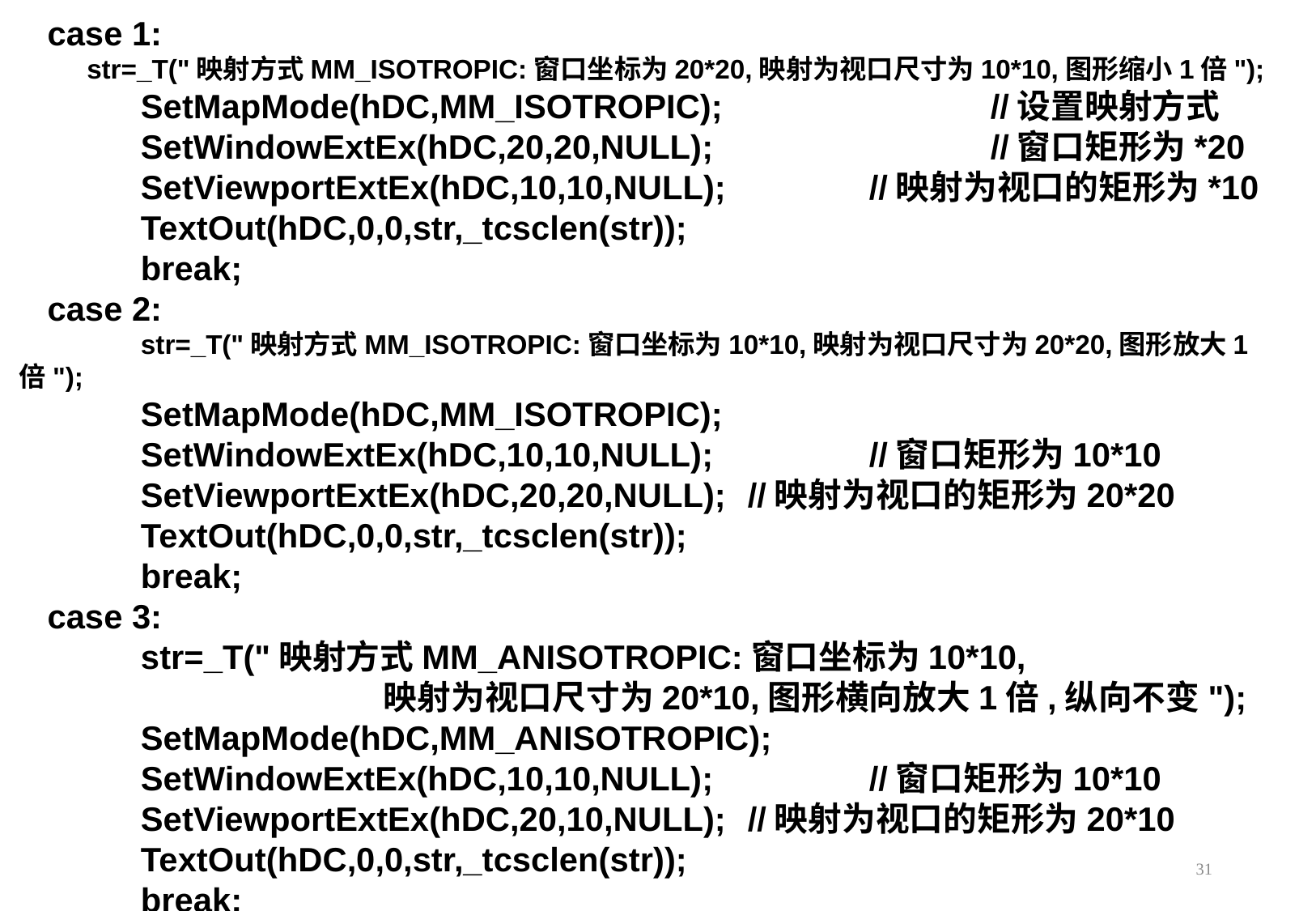

case 1:
         str=_T("映射方式MM_ISOTROPIC:窗口坐标为20*20,映射为视口尺寸为10*10,图形缩小1倍");
	SetMapMode(hDC,MM_ISOTROPIC);			//设置映射方式
	SetWindowExtEx(hDC,20,20,NULL);			//窗口矩形为*20
	SetViewportExtEx(hDC,10,10,NULL);		//映射为视口的矩形为*10
	TextOut(hDC,0,0,str,_tcsclen(str));
	break;
   case 2:
	str=_T("映射方式MM_ISOTROPIC:窗口坐标为10*10,映射为视口尺寸为20*20,图形放大1倍");
	SetMapMode(hDC,MM_ISOTROPIC);
	SetWindowExtEx(hDC,10,10,NULL);   		//窗口矩形为10*10
	SetViewportExtEx(hDC,20,20,NULL); 	//映射为视口的矩形为20*20
	TextOut(hDC,0,0,str,_tcsclen(str));
	break;
   case 3:
	str=_T("映射方式MM_ANISOTROPIC:窗口坐标为10*10,
			映射为视口尺寸为20*10,图形横向放大1倍,纵向不变");
	SetMapMode(hDC,MM_ANISOTROPIC);
	SetWindowExtEx(hDC,10,10,NULL);		//窗口矩形为10*10
	SetViewportExtEx(hDC,20,10,NULL);	//映射为视口的矩形为20*10
	TextOut(hDC,0,0,str,_tcsclen(str));
	break;
31